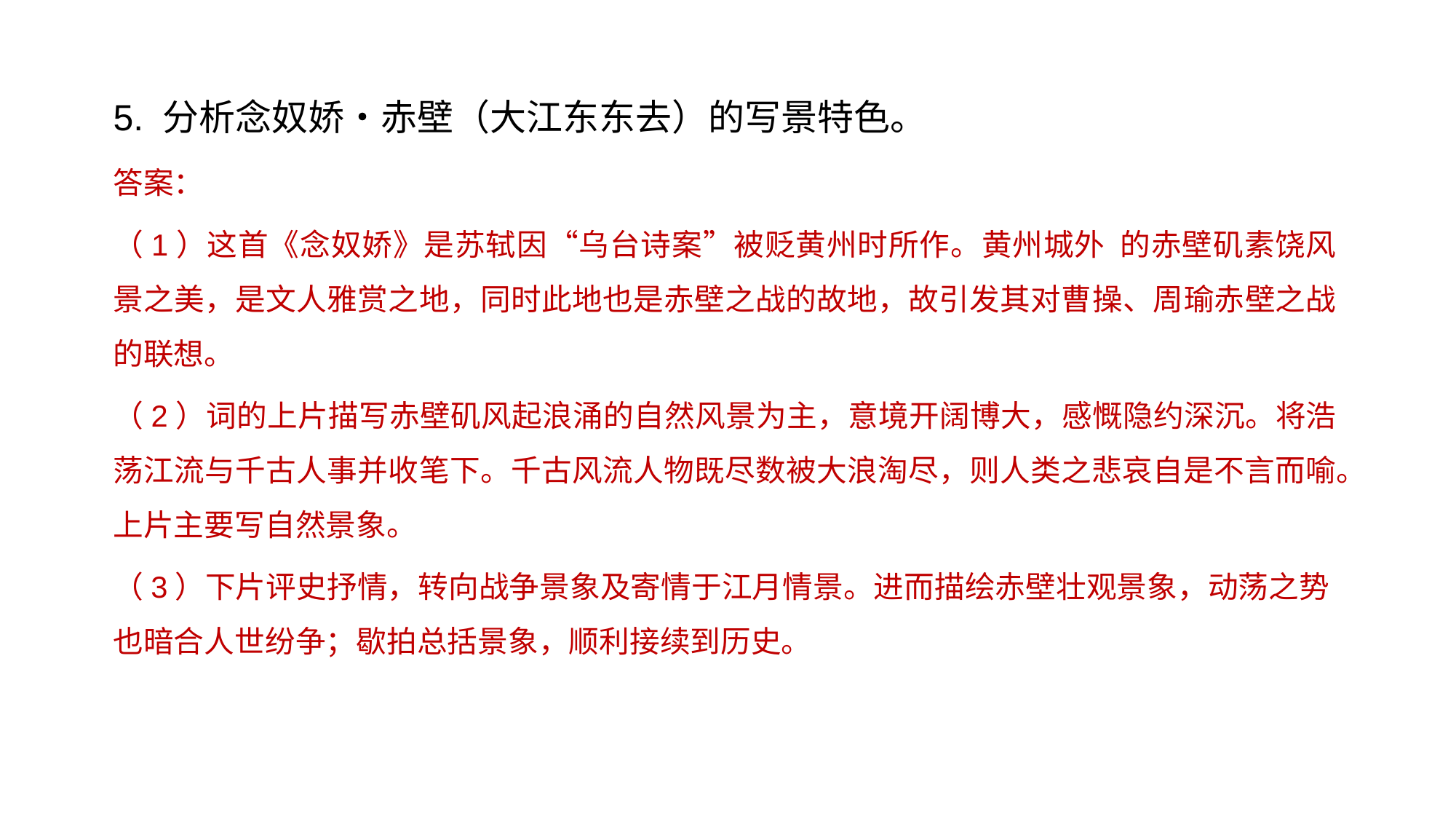

5. 分析念奴娇•赤壁（大江东东去）的写景特色。
答案：
（1）这首《念奴娇》是苏轼因“乌台诗案”被贬黄州时所作。黄州城外  的赤壁矶素饶风景之美，是文人雅赏之地，同时此地也是赤壁之战的故地，故引发其对曹操、周瑜赤壁之战的联想。
（2）词的上片描写赤壁矶风起浪涌的自然风景为主，意境开阔博大，感慨隐约深沉。将浩荡江流与千古人事并收笔下。千古风流人物既尽数被大浪淘尽，则人类之悲哀自是不言而喻。上片主要写自然景象。
（3）下片评史抒情，转向战争景象及寄情于江月情景。进而描绘赤壁壮观景象，动荡之势也暗合人世纷争；歇拍总括景象，顺利接续到历史。